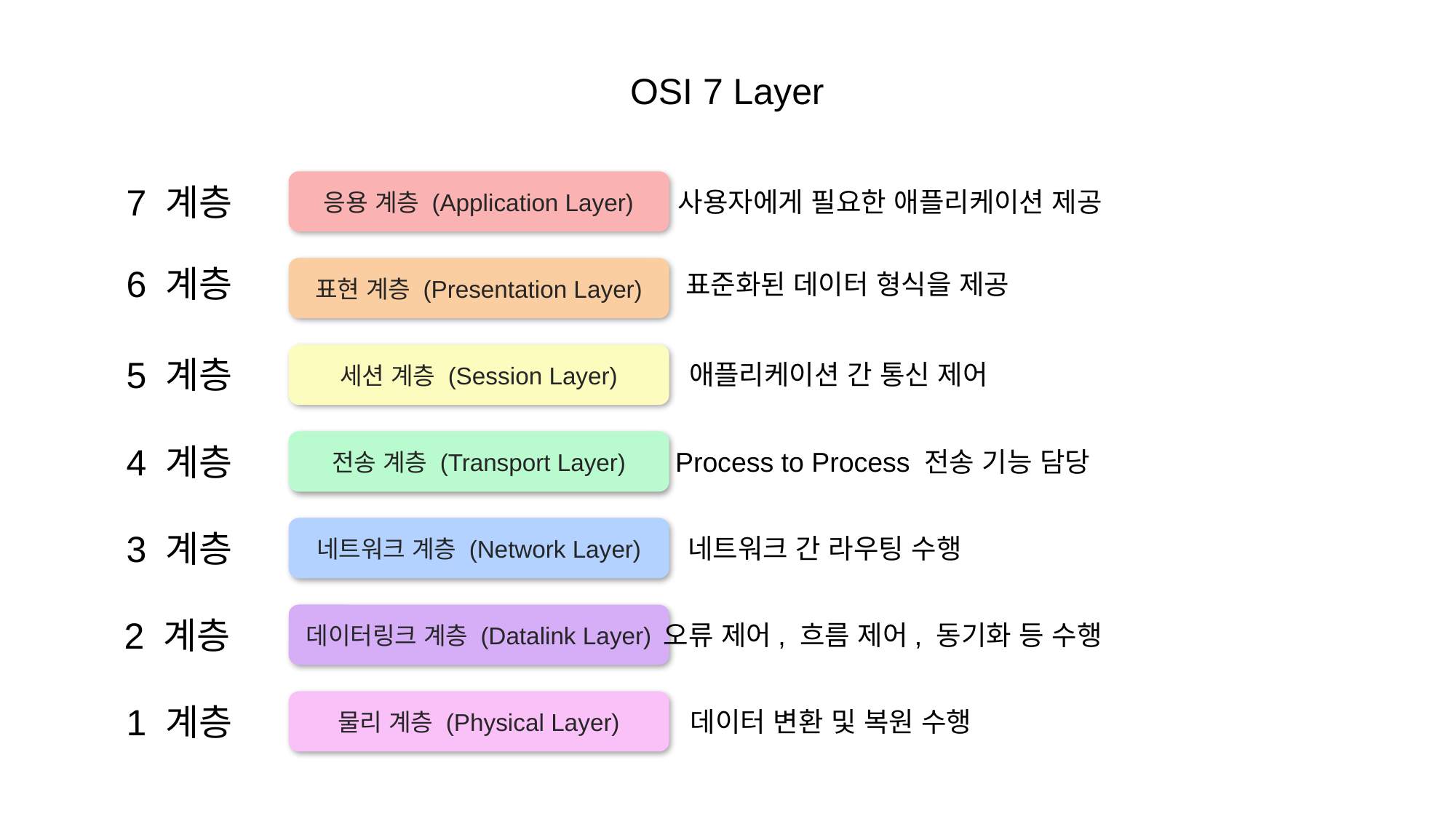

OSI 7 Layer
응용 계층 (Application Layer)
7 계층
사용자에게 필요한 애플리케이션 제공
6 계층
표현 계층 (Presentation Layer)
표준화된 데이터 형식을 제공
세션 계층 (Session Layer)
5 계층
애플리케이션 간 통신 제어
전송 계층 (Transport Layer)
4 계층
Process to Process 전송 기능 담당
네트워크 계층 (Network Layer)
3 계층
네트워크 간 라우팅 수행
데이터링크 계층 (Datalink Layer)
2 계층
오류 제어, 흐름 제어, 동기화 등 수행
물리 계층 (Physical Layer)
1 계층
데이터 변환 및 복원 수행